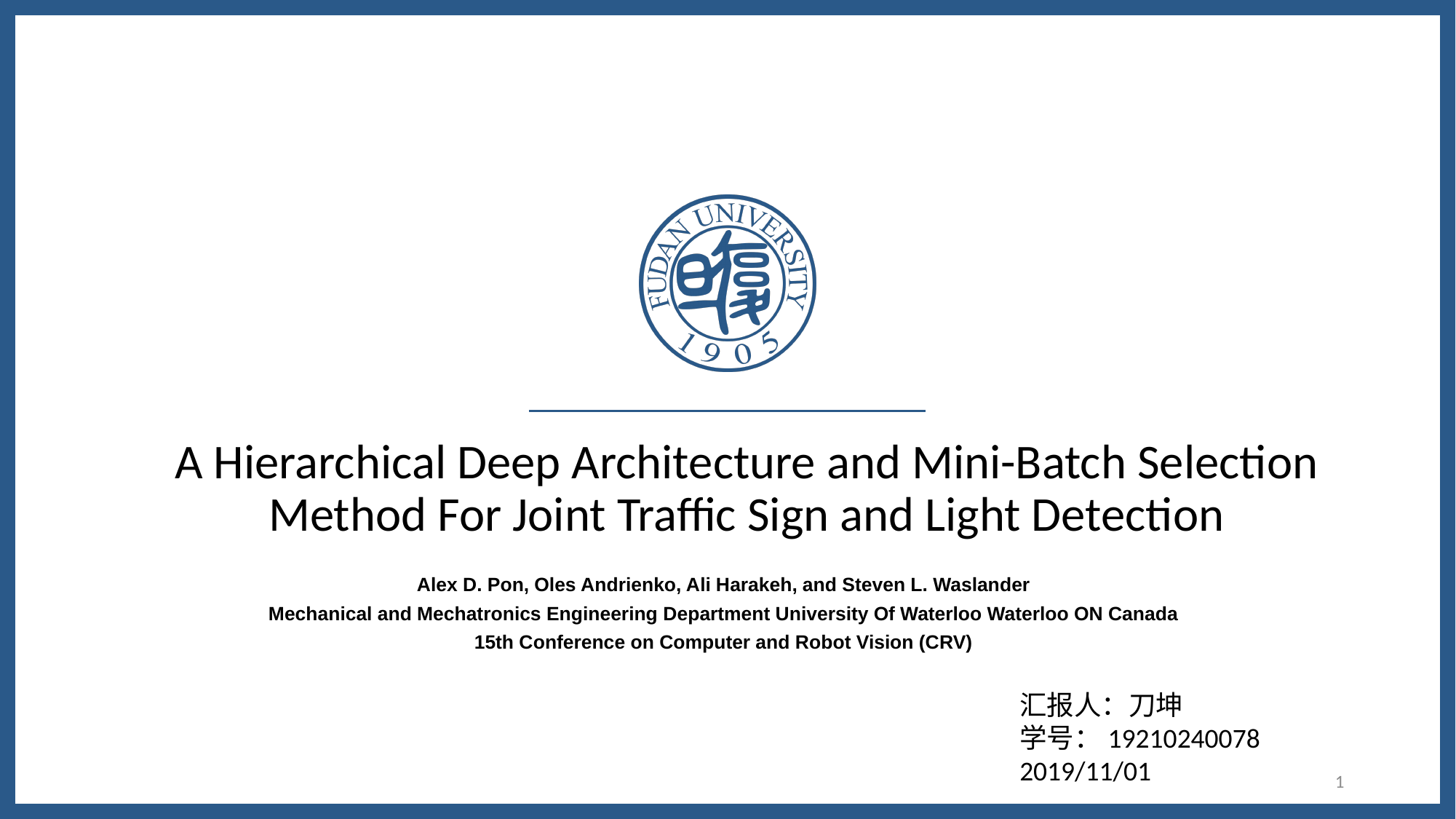

# A Hierarchical Deep Architecture and Mini-Batch Selection Method For Joint Traffic Sign and Light Detection
Alex D. Pon, Oles Andrienko, Ali Harakeh, and Steven L. Waslander
Mechanical and Mechatronics Engineering Department University Of Waterloo Waterloo ON Canada
15th Conference on Computer and Robot Vision (CRV)

汇报人：刀坤
学号：19210240078
2019/11/01
1